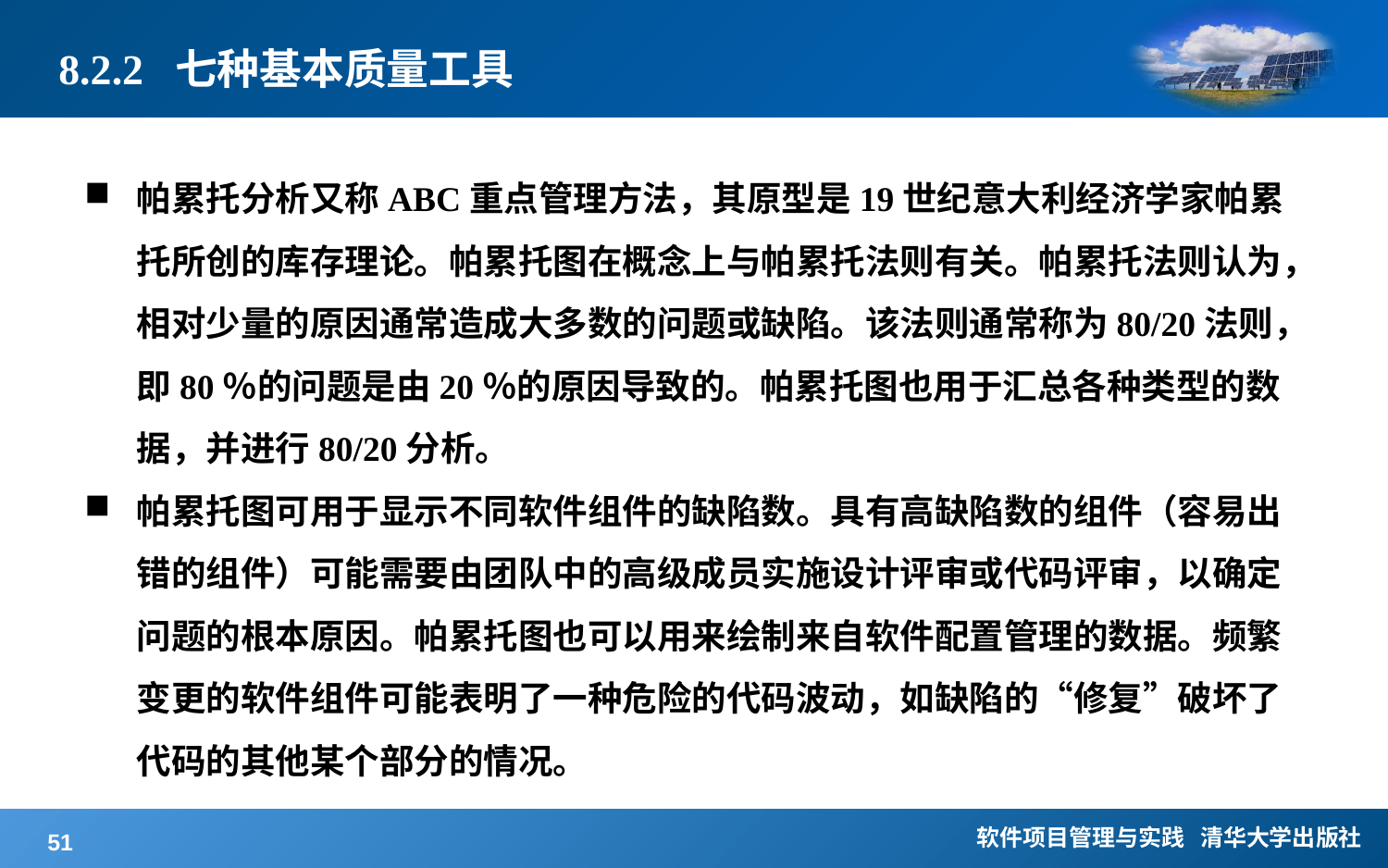

# 8.2.2  七种基本质量工具
帕累托分析又称ABC重点管理方法，其原型是19世纪意大利经济学家帕累托所创的库存理论。帕累托图在概念上与帕累托法则有关。帕累托法则认为，相对少量的原因通常造成大多数的问题或缺陷。该法则通常称为80/20法则，即80％的问题是由20％的原因导致的。帕累托图也用于汇总各种类型的数据，并进行80/20分析。
帕累托图可用于显示不同软件组件的缺陷数。具有高缺陷数的组件（容易出错的组件）可能需要由团队中的高级成员实施设计评审或代码评审，以确定问题的根本原因。帕累托图也可以用来绘制来自软件配置管理的数据。频繁变更的软件组件可能表明了一种危险的代码波动，如缺陷的“修复”破坏了代码的其他某个部分的情况。